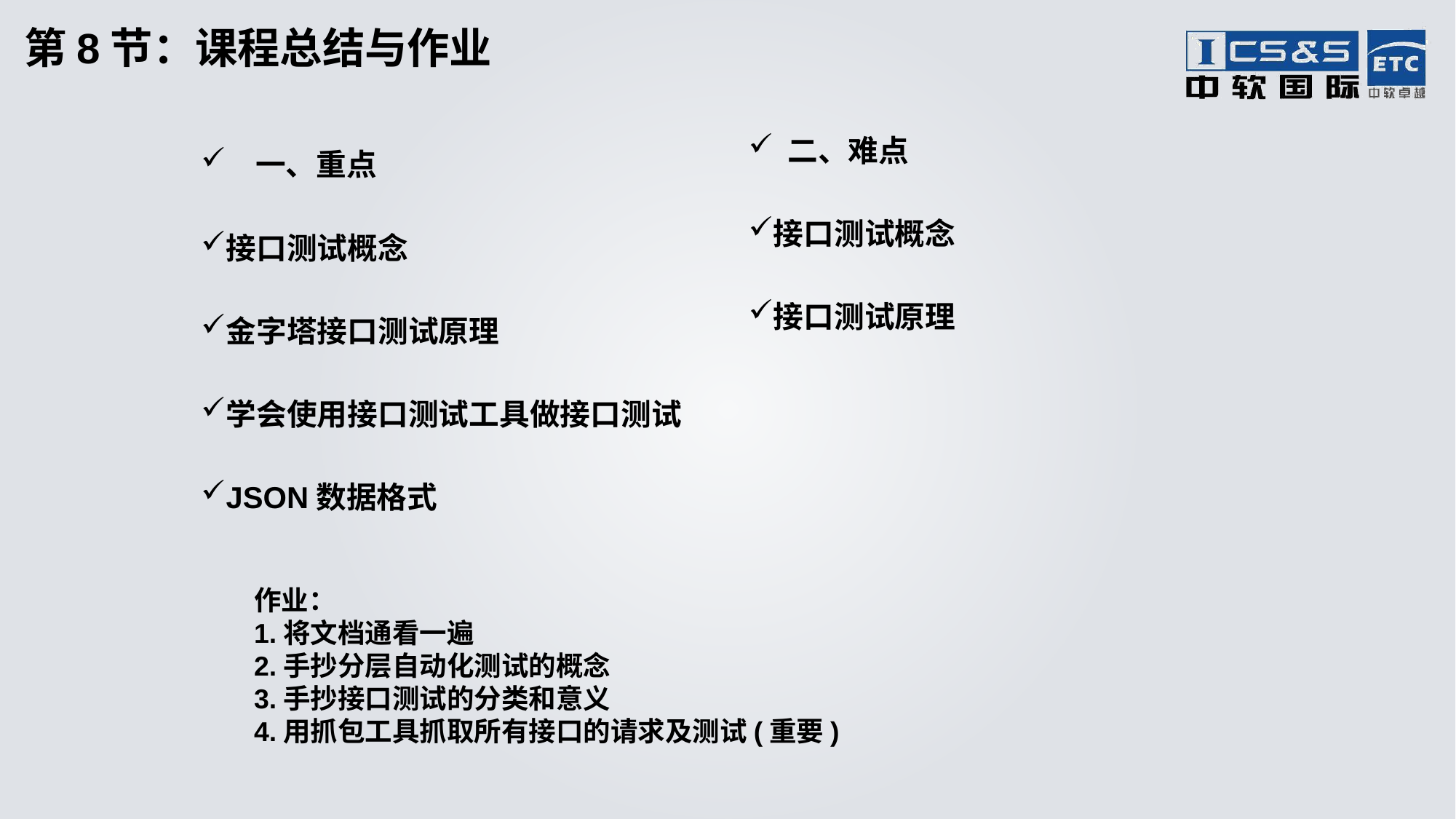

第8节：课程总结与作业
 二、难点
接口测试概念
接口测试原理
一、重点
接口测试概念
金字塔接口测试原理
学会使用接口测试工具做接口测试
JSON数据格式

作业：
1.将文档通看一遍
2.手抄分层自动化测试的概念
3.手抄接口测试的分类和意义
4.用抓包工具抓取所有接口的请求及测试(重要)